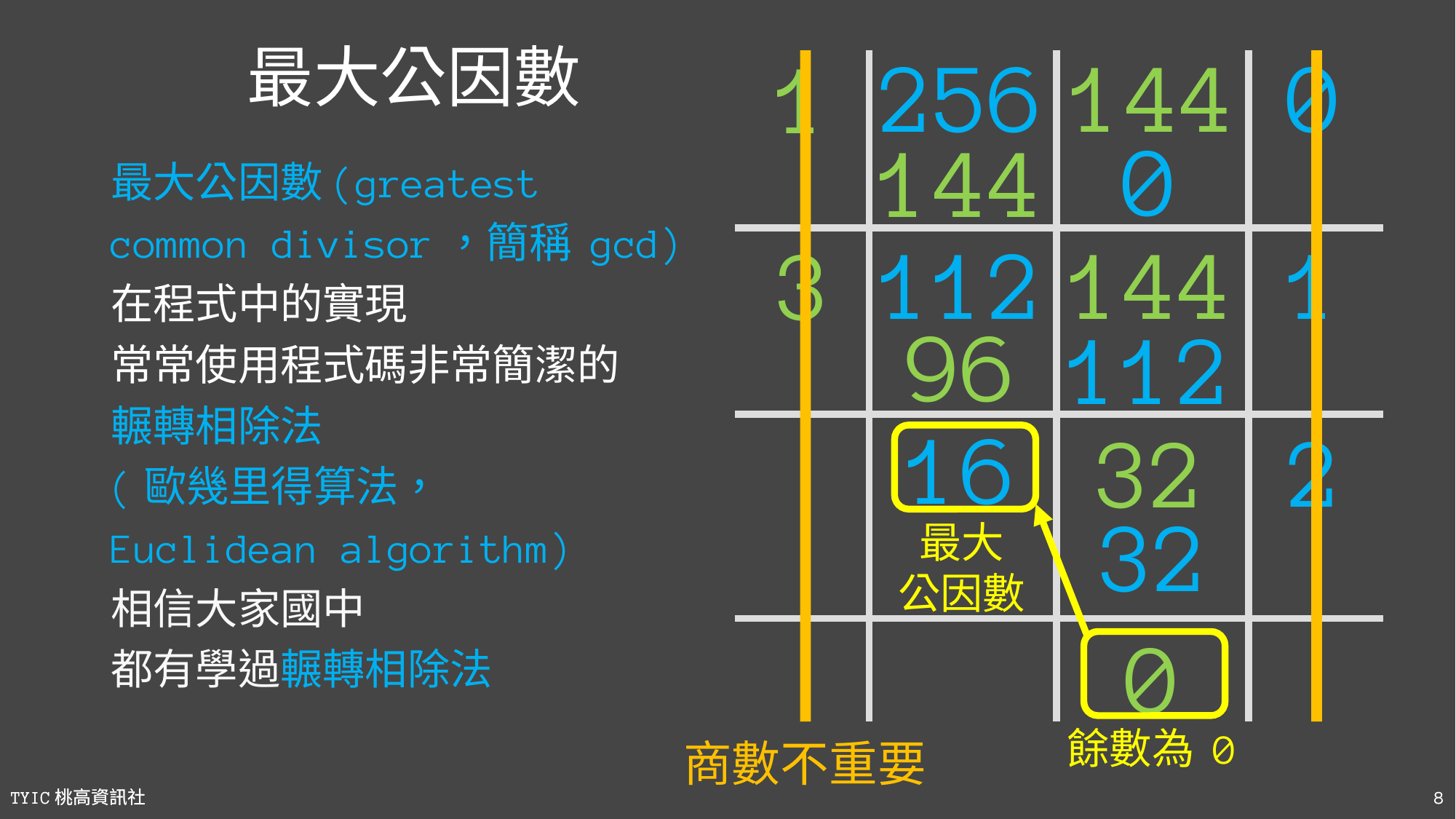

# 最大公因數
256
144
0
1

0
144
最大公因數(greatest
common divisor，簡稱 gcd)
在程式中的實現
常常使用程式碼非常簡潔的
輾轉相除法
(歐幾里得算法，
Euclidean algorithm)
相信大家國中
都有學過輾轉相除法
112
144
1
3
96
112
16
2
32

32
最大
公因數
0

餘數為 0
商數不重要